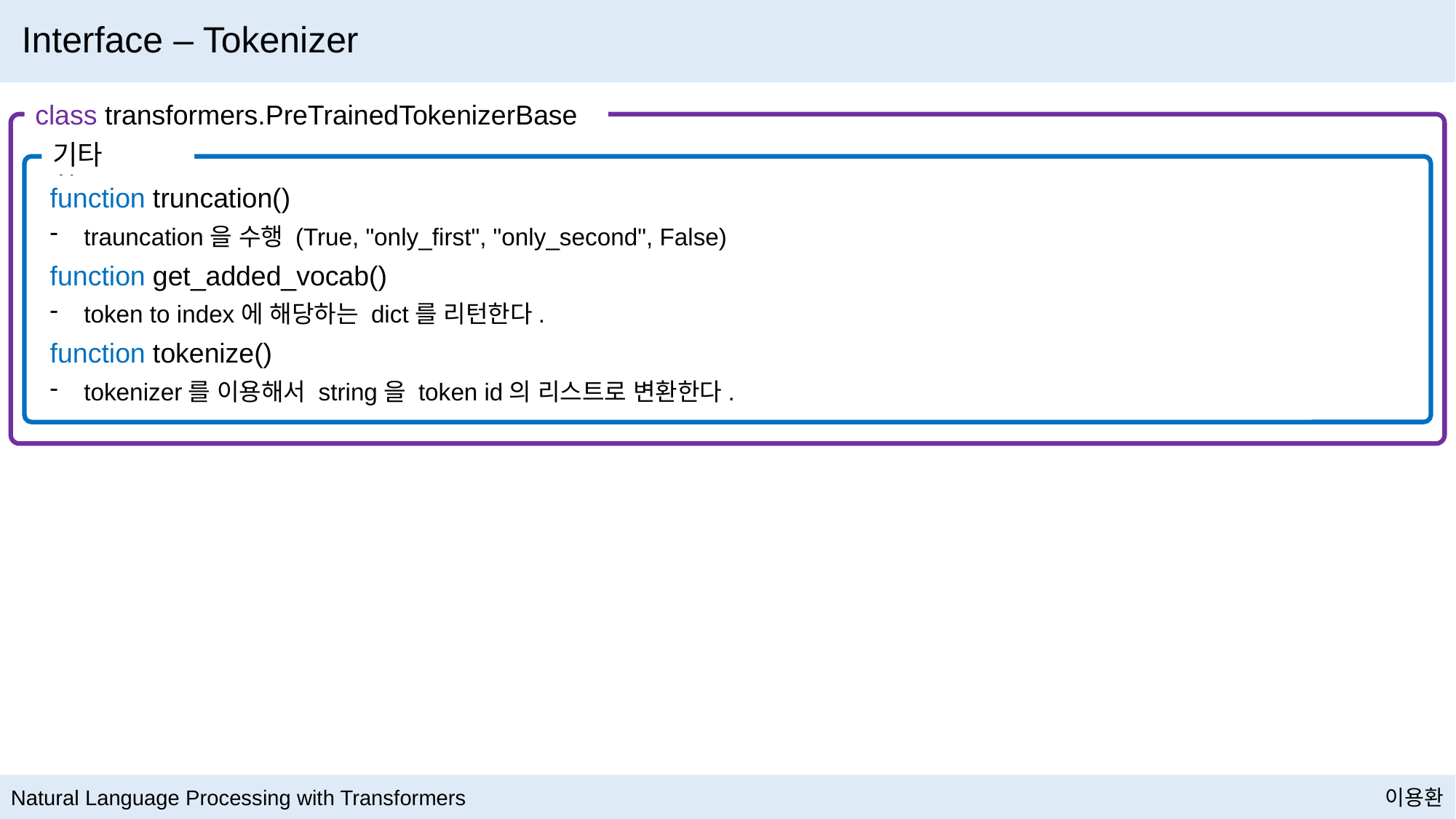

# Interface – Tokenizer
class transformers.PreTrainedTokenizerBase

기타 함수들

function truncation()
trauncation을 수행 (True, "only_first", "only_second", False)
function get_added_vocab()
token to index에 해당하는 dict를 리턴한다.
function tokenize()
tokenizer를 이용해서 string을 token id의 리스트로 변환한다.